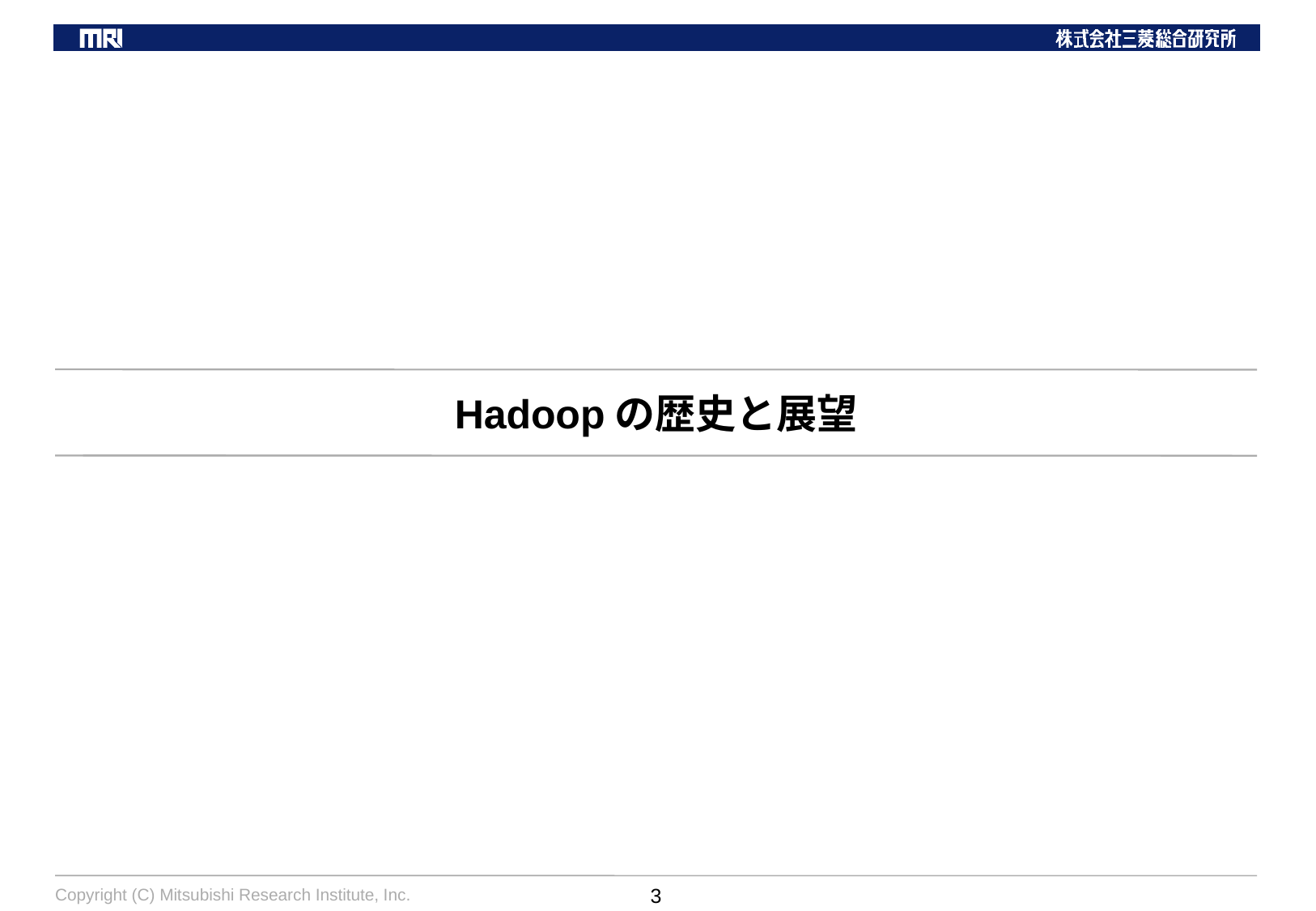

# Hadoopの歴史と展望

Copyright (C) Mitsubishi Research Institute, Inc.
3